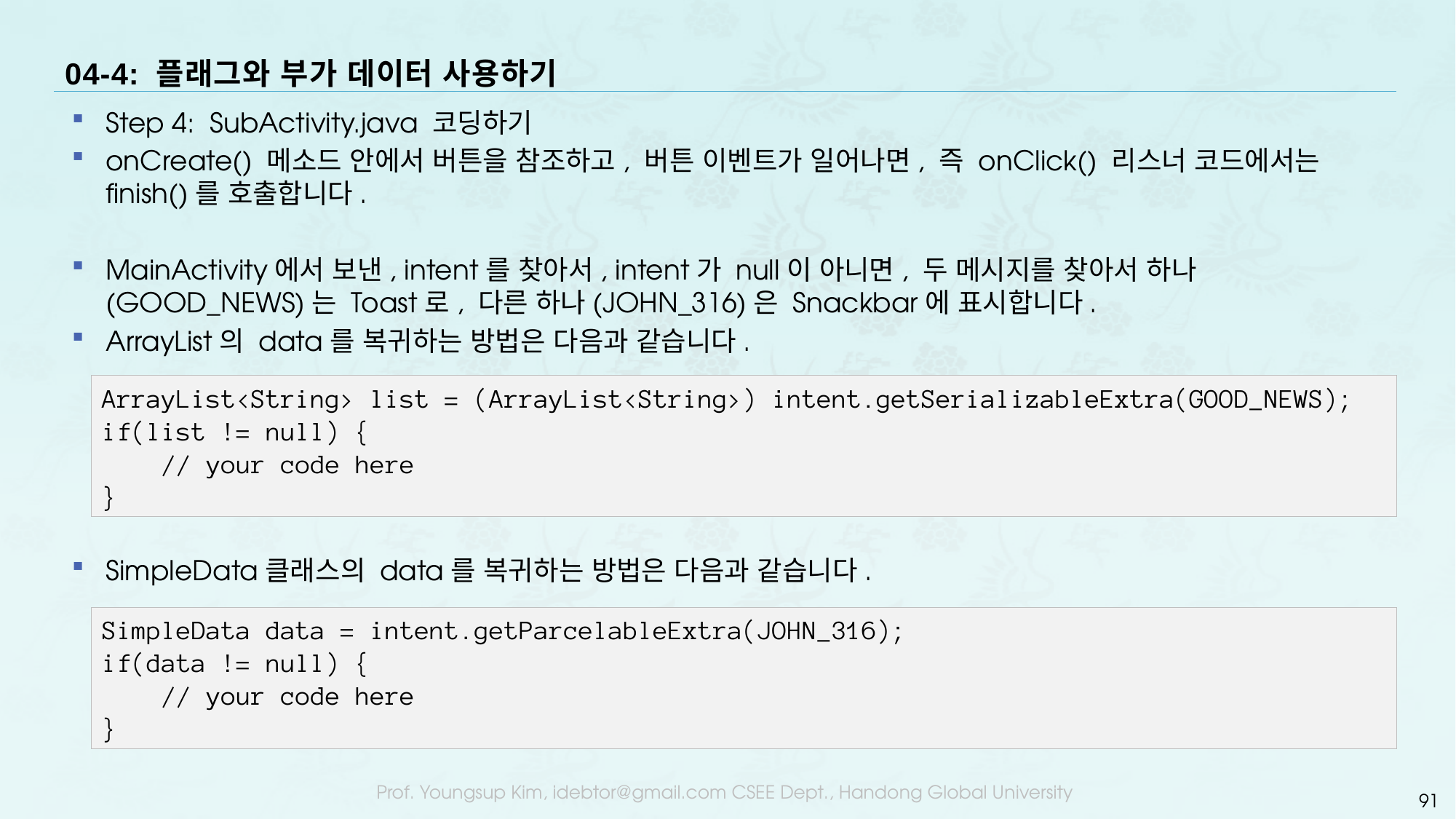

# 04-4: 플래그와 부가 데이터 사용하기
Step 4:  SubActivity.java 코딩하기
onCreate() 메소드 안에서 버튼을 참조하고, 버튼 이벤트가 일어나면, 즉 onClick() 리스너 코드에서는 finish()를 호출합니다.

MainActivity에서 보낸, intent를 찾아서, intent가 null이 아니면, 두 메시지를 찾아서 하나(GOOD_NEWS)는 Toast로, 다른 하나(JOHN_316)은 Snackbar에 표시합니다.
ArrayList의 data를 복귀하는 방법은 다음과 같습니다.

SimpleData클래스의 data를 복귀하는 방법은 다음과 같습니다.

ArrayList<String> list = (ArrayList<String>) intent.getSerializableExtra(GOOD_NEWS);
if(list != null) {
    // your code here
}
SimpleData data = intent.getParcelableExtra(JOHN_316);
if(data != null) {
    // your code here
}
91